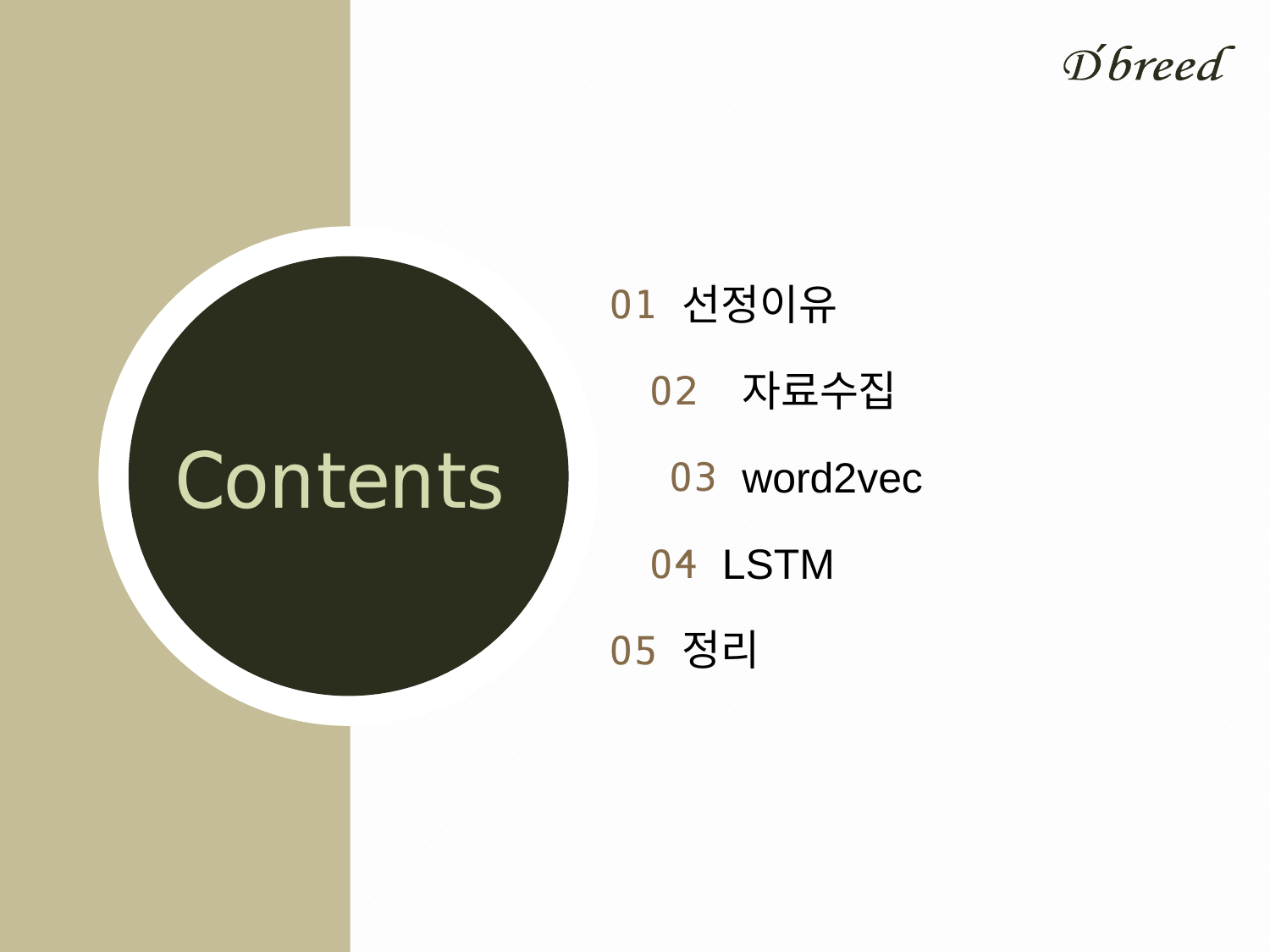

선정이유
01
 자료수집
02
word2vec
03
LSTM
04
정리
05
Contents